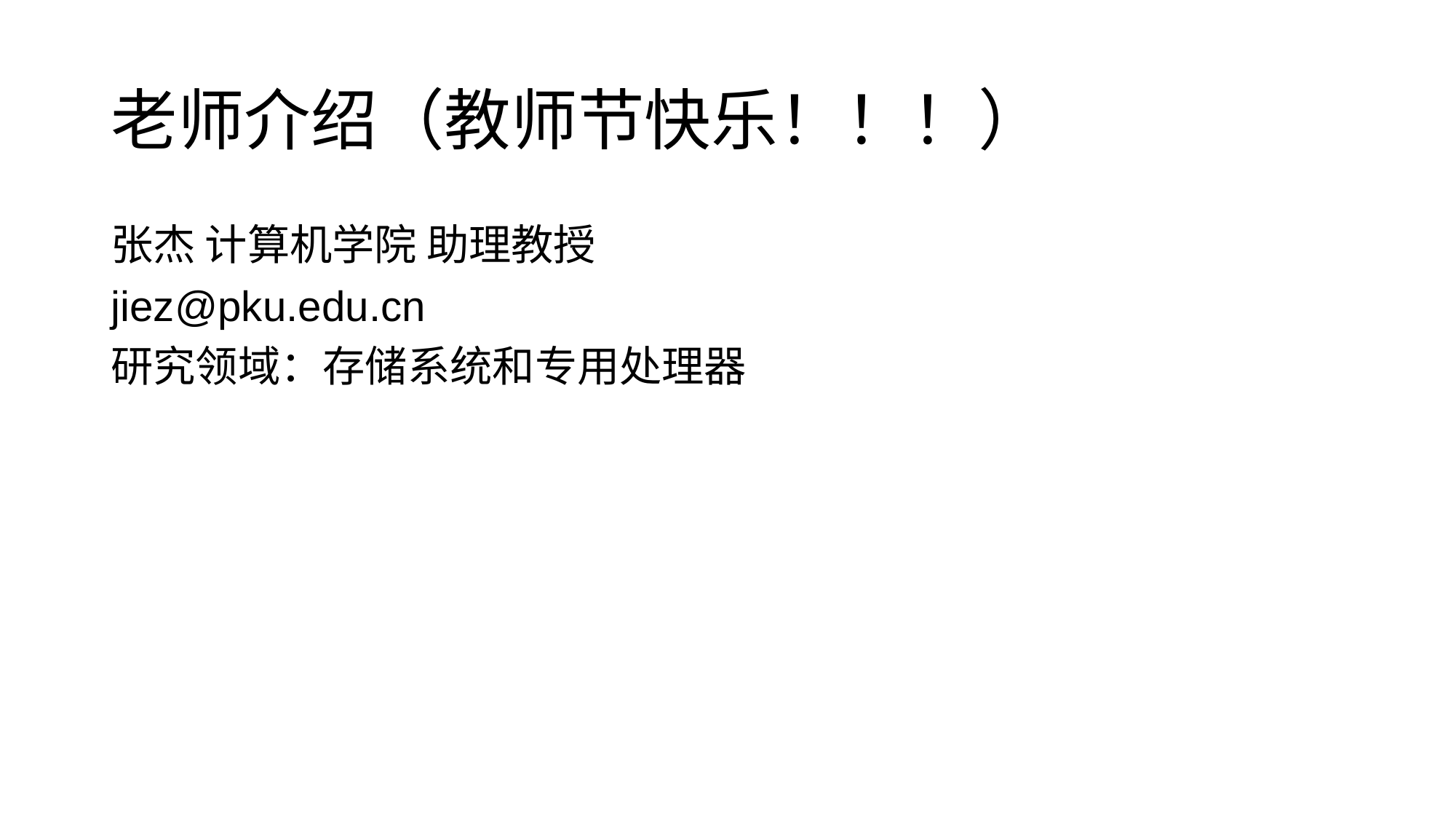

# 老师介绍（教师节快乐！！！）
张杰 计算机学院 助理教授
jiez@pku.edu.cn
研究领域：存储系统和专用处理器